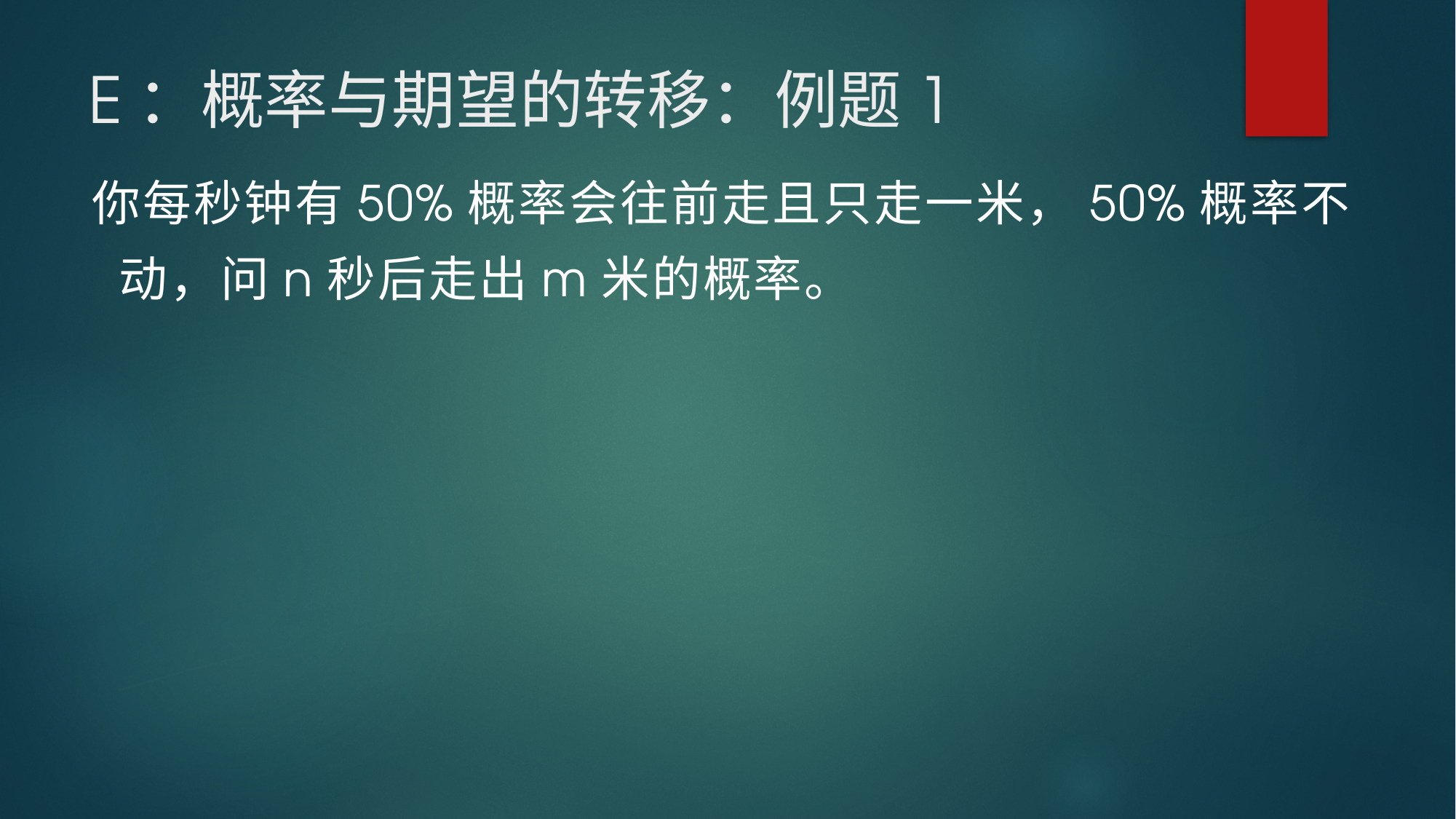

# E：概率与期望的转移：例题1
你每秒钟有50%概率会往前走且只走一米，50%概率不动，问n秒后走出m米的概率。